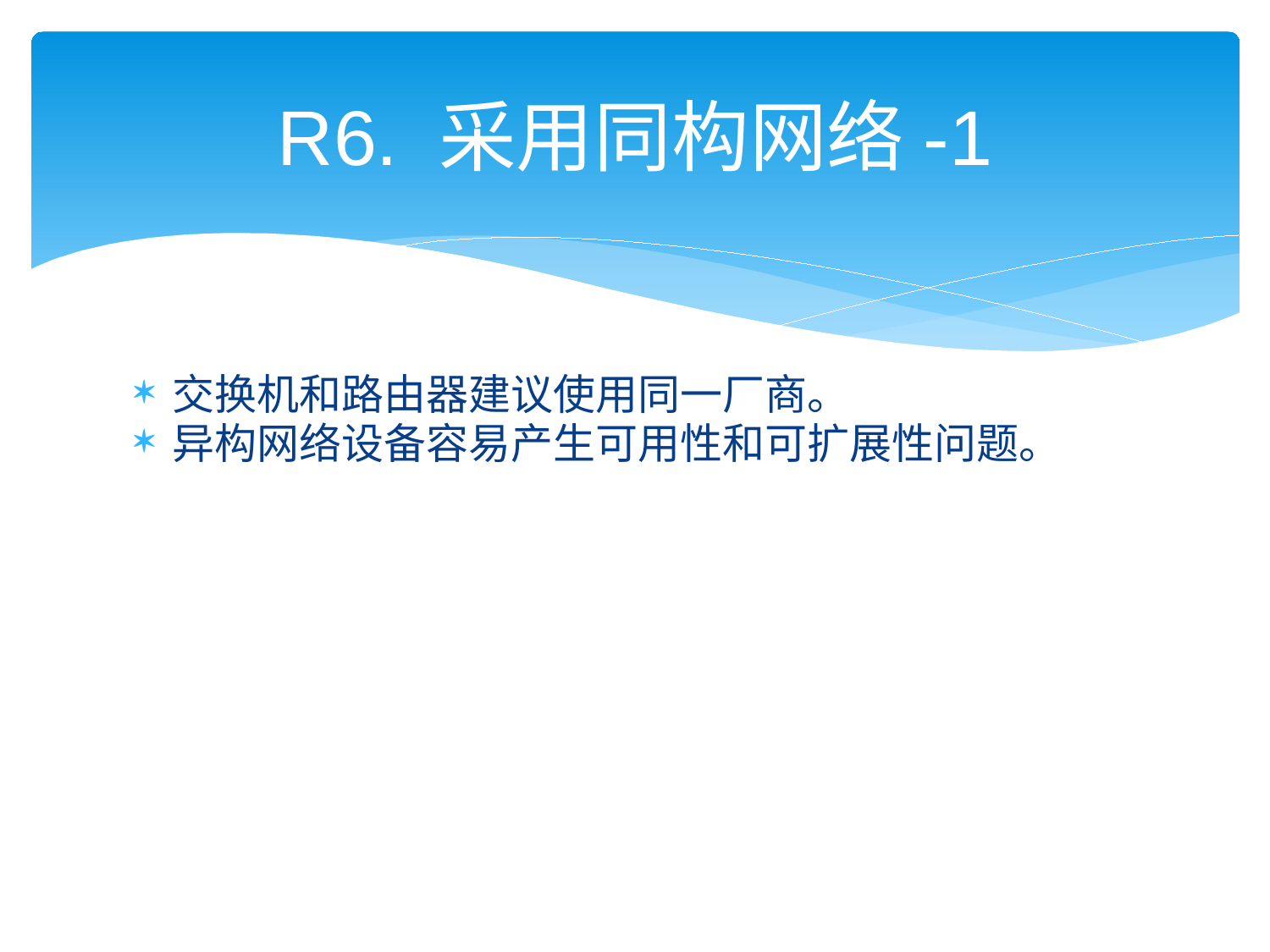

# R6. 采用同构网络-1
交换机和路由器建议使用同一厂商。
异构网络设备容易产生可用性和可扩展性问题。